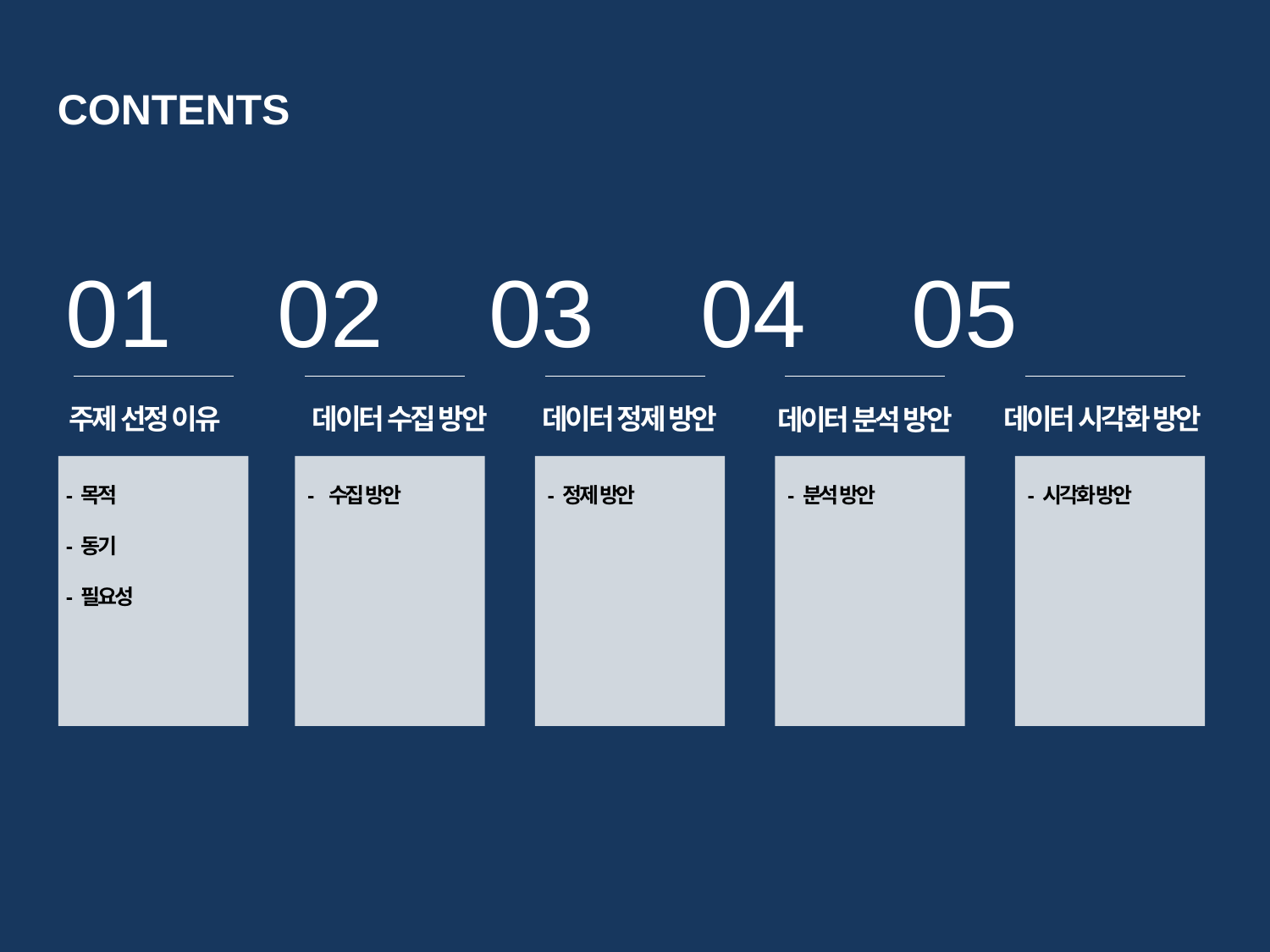

CONTENTS
01    02    03    04    05
주제 선정 이유
데이터 수집 방안
데이터 정제 방안
데이터 시각화 방안
데이터 분석 방안

- 목적

- 동기

- 필요성
-  수집 방안

- 정제 방안
- 분석 방안
- 시각화 방안